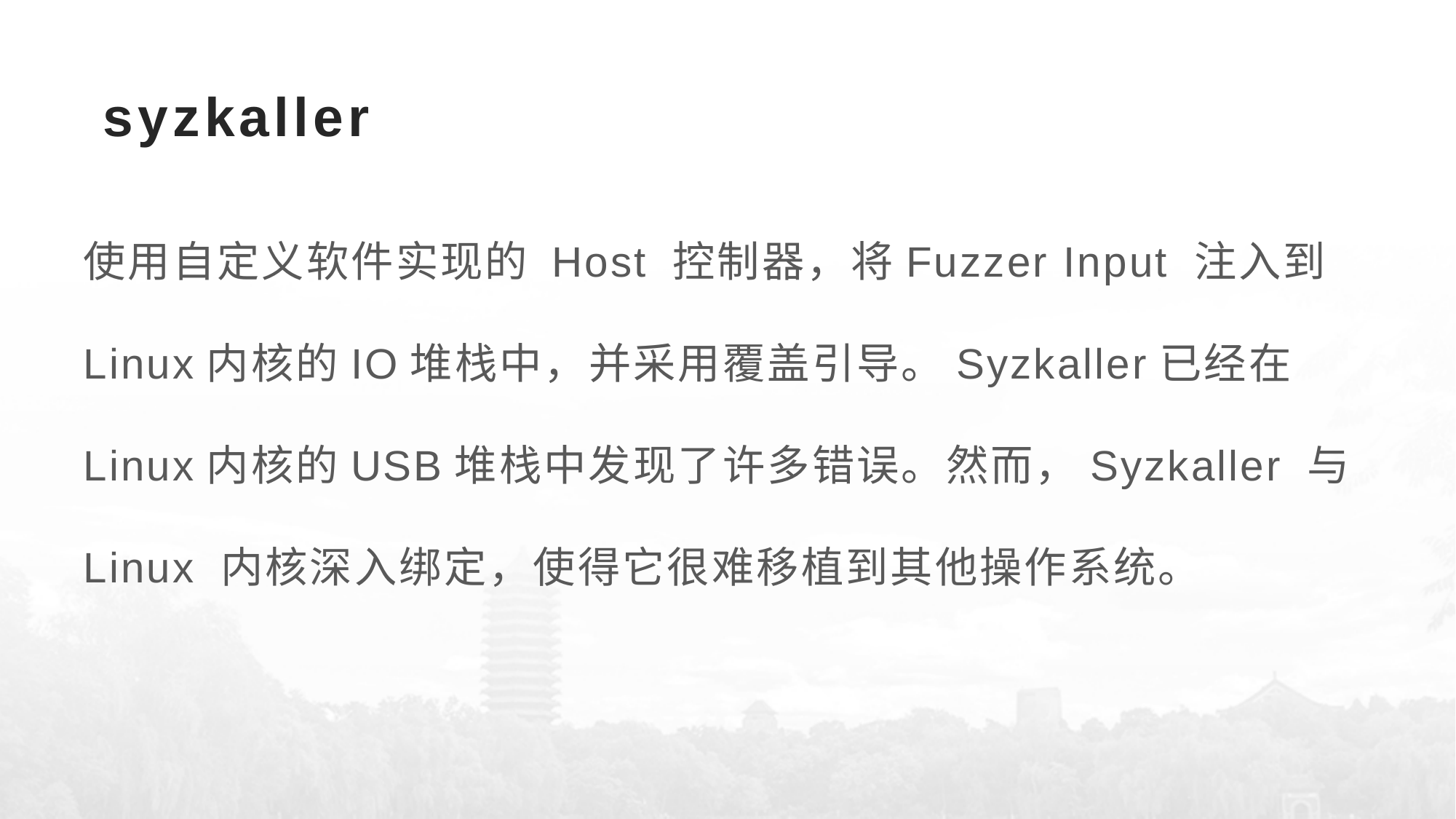

# syzkaller
使用自定义软件实现的 Host 控制器，将Fuzzer Input 注入到Linux内核的IO堆栈中，并采用覆盖引导。Syzkaller已经在Linux内核的USB堆栈中发现了许多错误。然而，Syzkaller 与 Linux 内核深入绑定，使得它很难移植到其他操作系统。